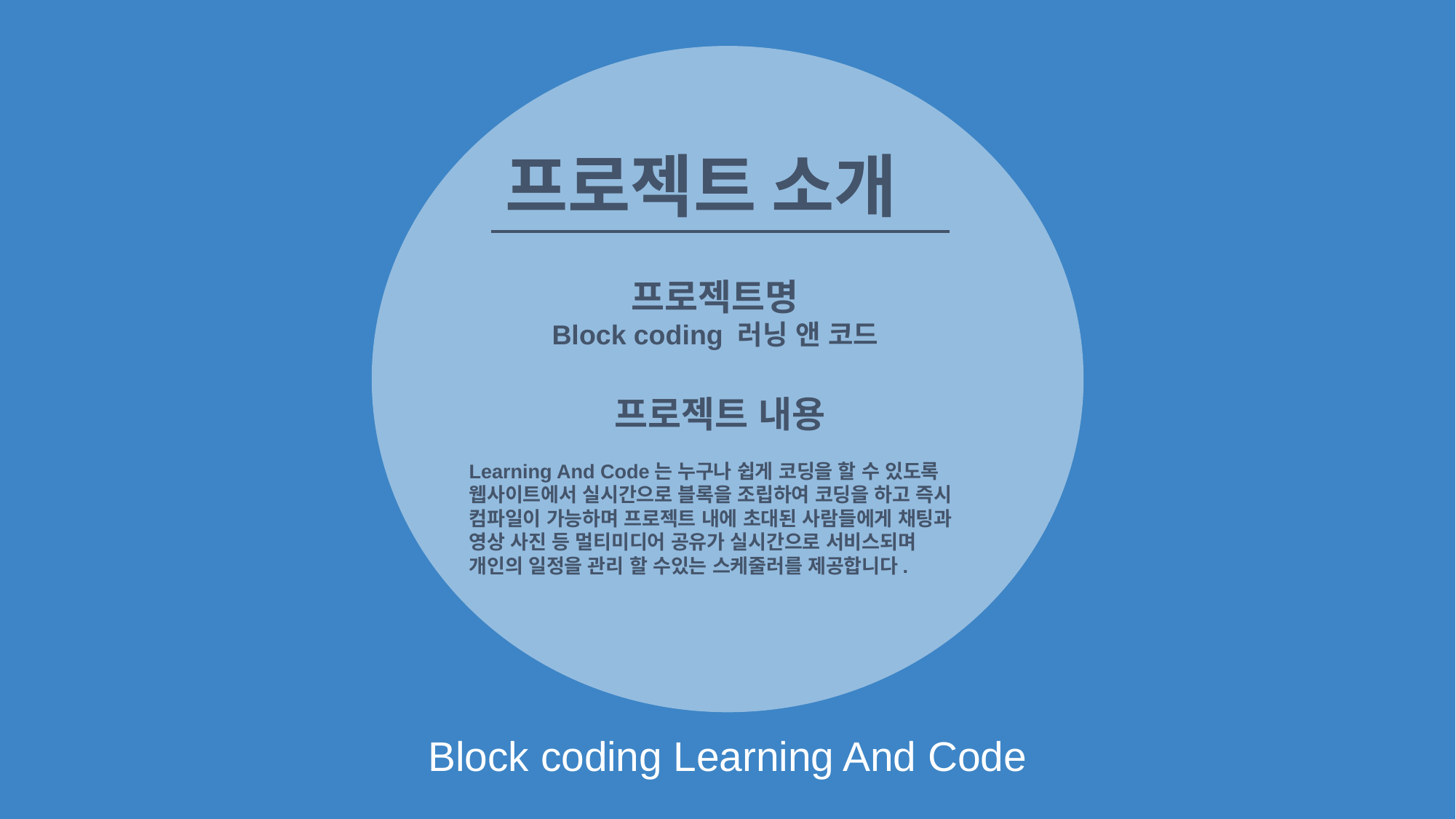

프로젝트 소개
프로젝트명
Block coding 러닝 앤 코드
프로젝트 내용

Learning And Code는 누구나 쉽게 코딩을 할 수 있도록 웹사이트에서 실시간으로 블록을 조립하여 코딩을 하고 즉시 컴파일이 가능하며 프로젝트 내에 초대된 사람들에게 채팅과 영상 사진 등 멀티미디어 공유가 실시간으로 서비스되며 개인의 일정을 관리 할 수있는 스케줄러를 제공합니다.
Block coding Learning And Code